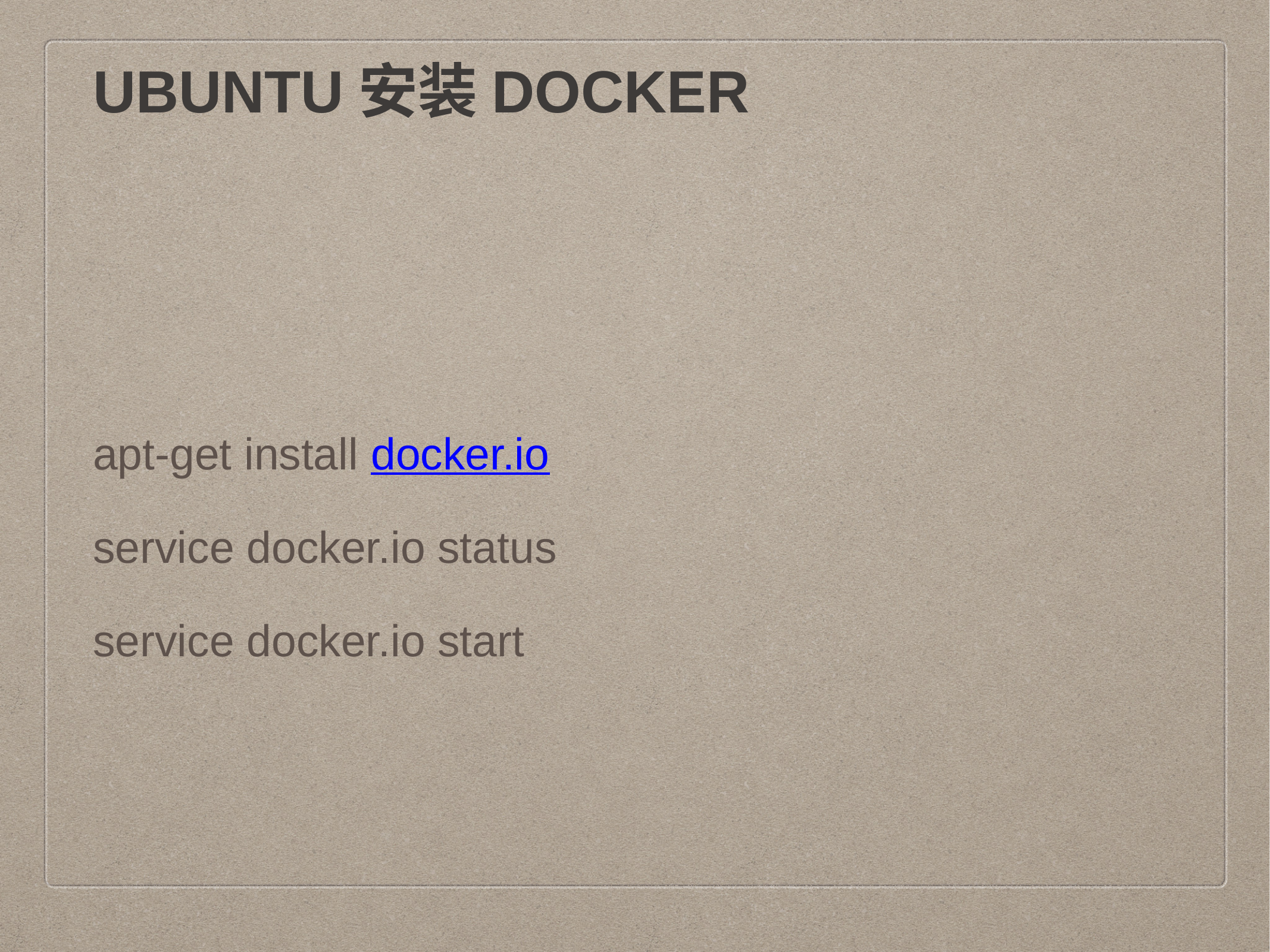

# UBUNTU安装DOCKER
apt-get install docker.io
service docker.io status
service docker.io start